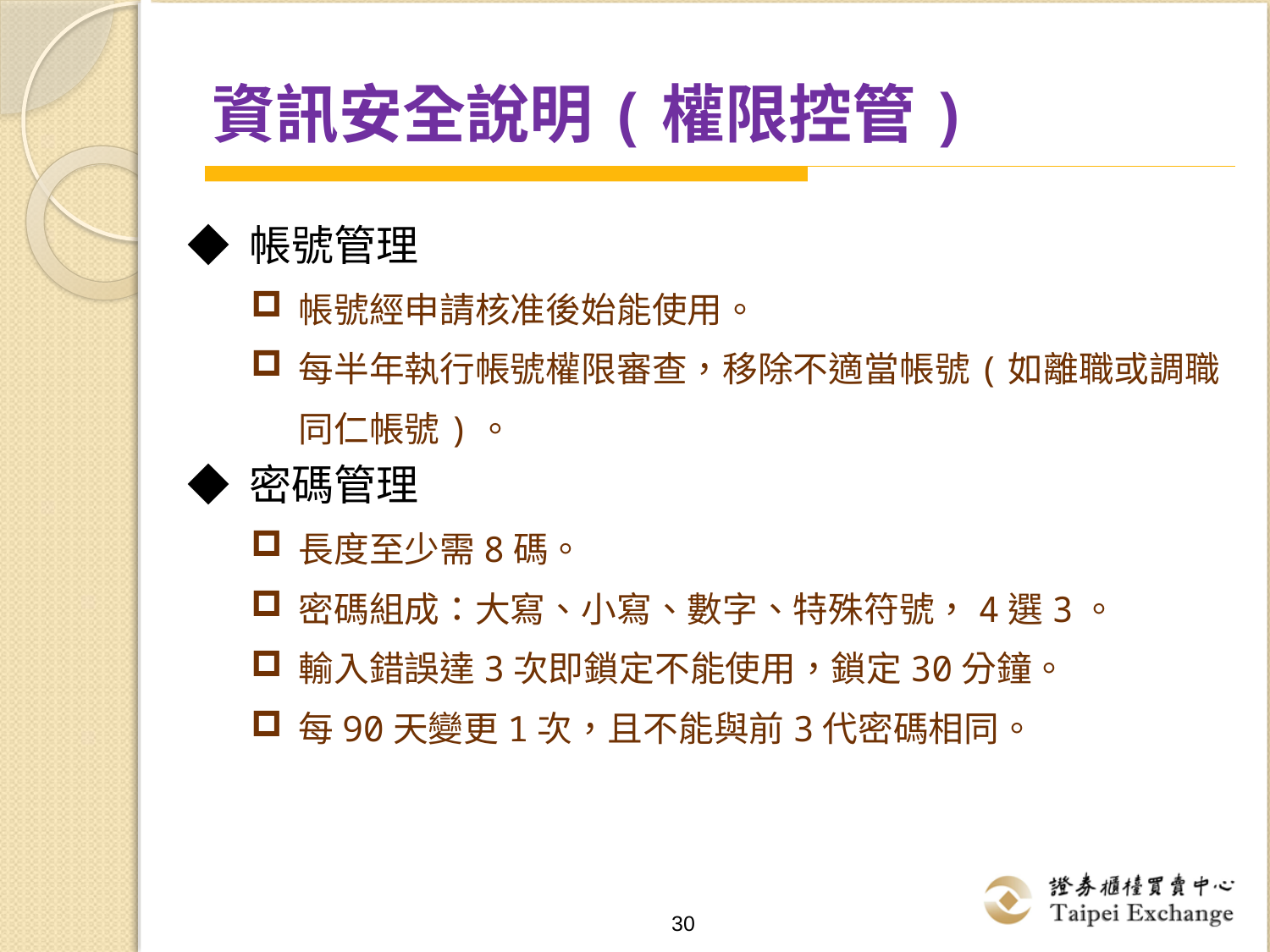

# 資訊安全說明(權限控管)
◆ 帳號管理
帳號經申請核准後始能使用。
每半年執行帳號權限審查，移除不適當帳號(如離職或調職同仁帳號)。
◆ 密碼管理
長度至少需8碼。
密碼組成：大寫、小寫、數字、特殊符號，4選3。
輸入錯誤達3次即鎖定不能使用，鎖定30分鐘。
每90天變更1次，且不能與前3代密碼相同。
30